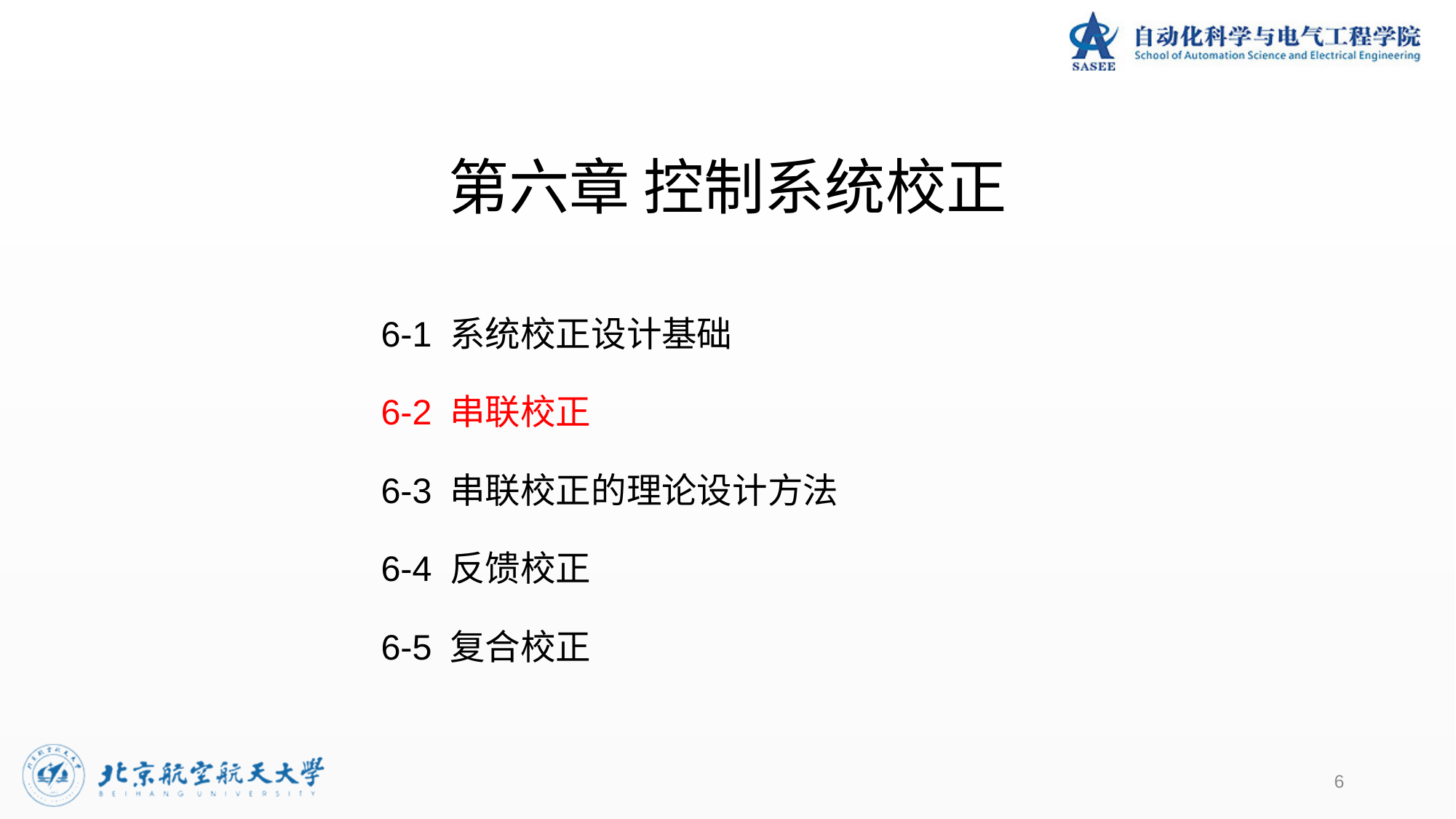

# 第六章 控制系统校正
6-1 系统校正设计基础
6-2 串联校正
6-3 串联校正的理论设计方法
6-4 反馈校正
6-5 复合校正
6